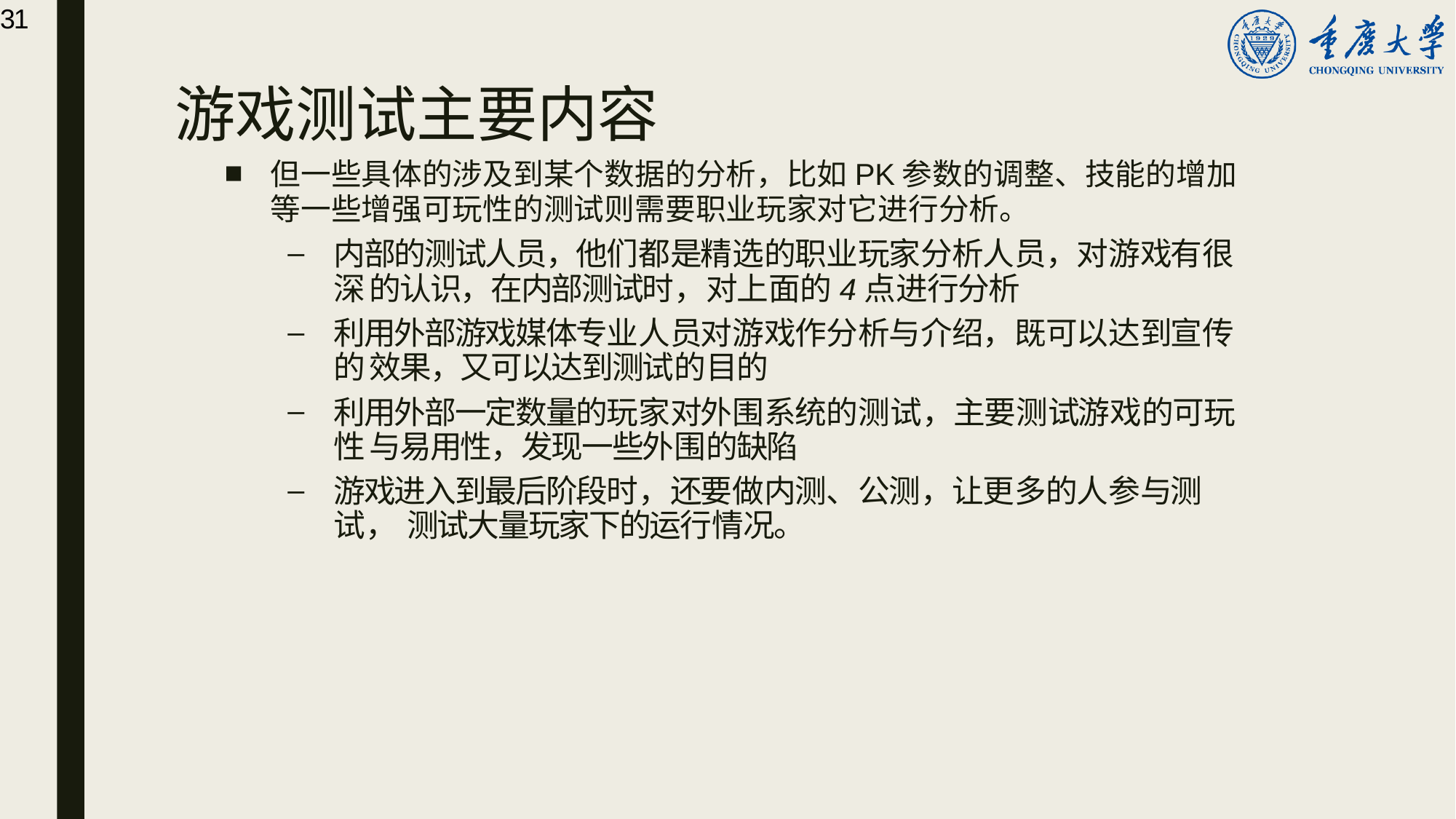

31
# 游戏测试主要内容
但一些具体的涉及到某个数据的分析，比如PK参数的调整、技能的增加
等一些增强可玩性的测试则需要职业玩家对它进行分析。
内部的测试人员，他们都是精选的职业玩家分析人员，对游戏有很深 的认识，在内部测试时，对上面的4点进行分析
利用外部游戏媒体专业人员对游戏作分析与介绍，既可以达到宣传的 效果，又可以达到测试的目的
利用外部一定数量的玩家对外围系统的测试，主要测试游戏的可玩性 与易用性，发现一些外围的缺陷
游戏进入到最后阶段时，还要做内测、公测，让更多的人参与测试，  测试大量玩家下的运行情况。